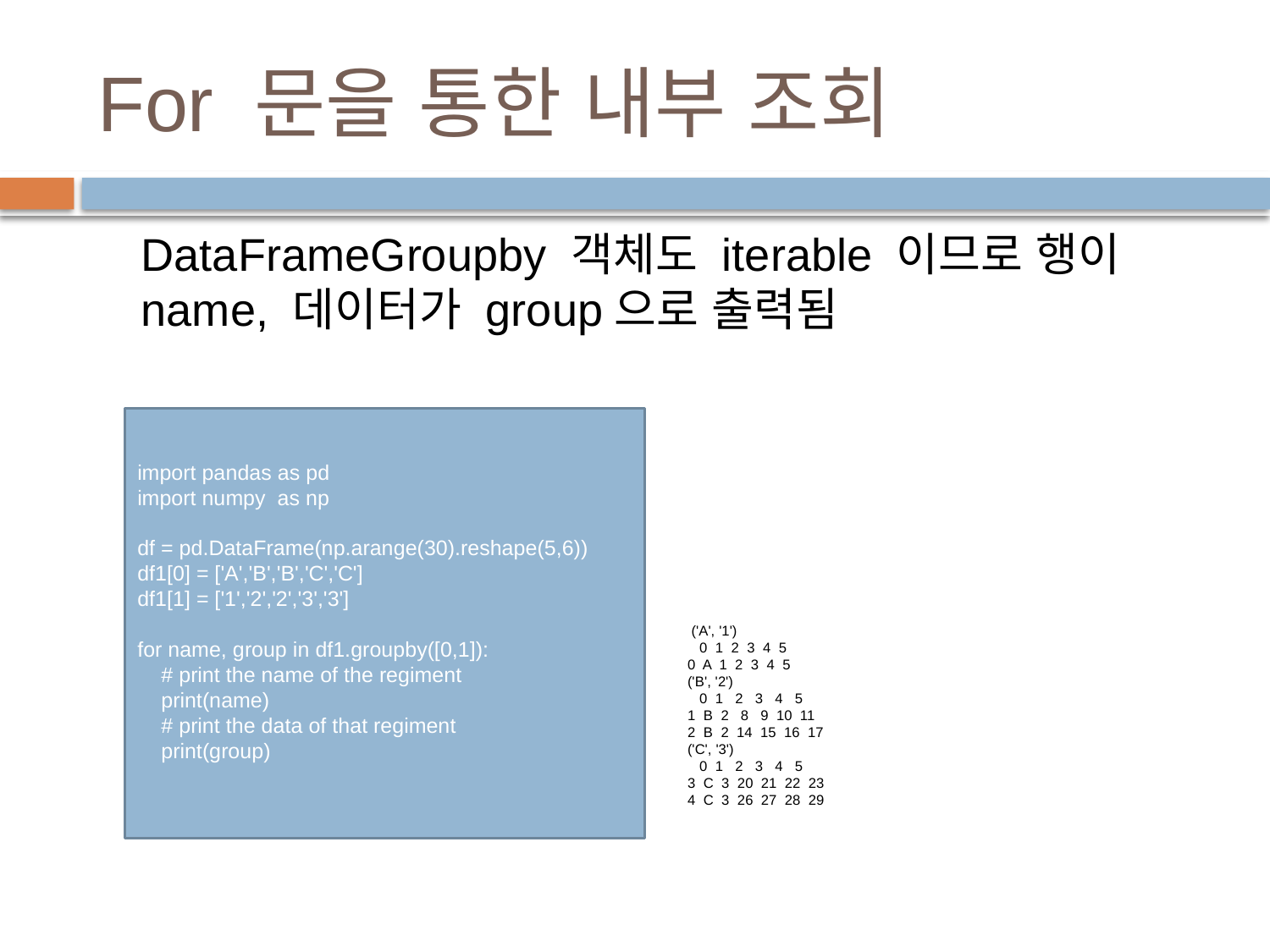

# For 문을 통한 내부 조회
DataFrameGroupby 객체도 iterable 이므로 행이 name, 데이터가 group으로 출력됨
import pandas as pd
import numpy  as np

df = pd.DataFrame(np.arange(30).reshape(5,6))
df1[0] = ['A','B','B','C','C']
df1[1] = ['1','2','2','3','3']

for name, group in df1.groupby([0,1]):
    # print the name of the regiment
    print(name)
    # print the data of that regiment
    print(group)

 ('A', '1')
   0  1  2  3  4  5
0  A  1  2  3  4  5
('B', '2')
   0  1   2   3   4   5
1  B  2   8   9  10  11
2  B  2  14  15  16  17
('C', '3')
   0  1   2   3   4   5
3  C  3  20  21  22  23
4  C  3  26  27  28  29